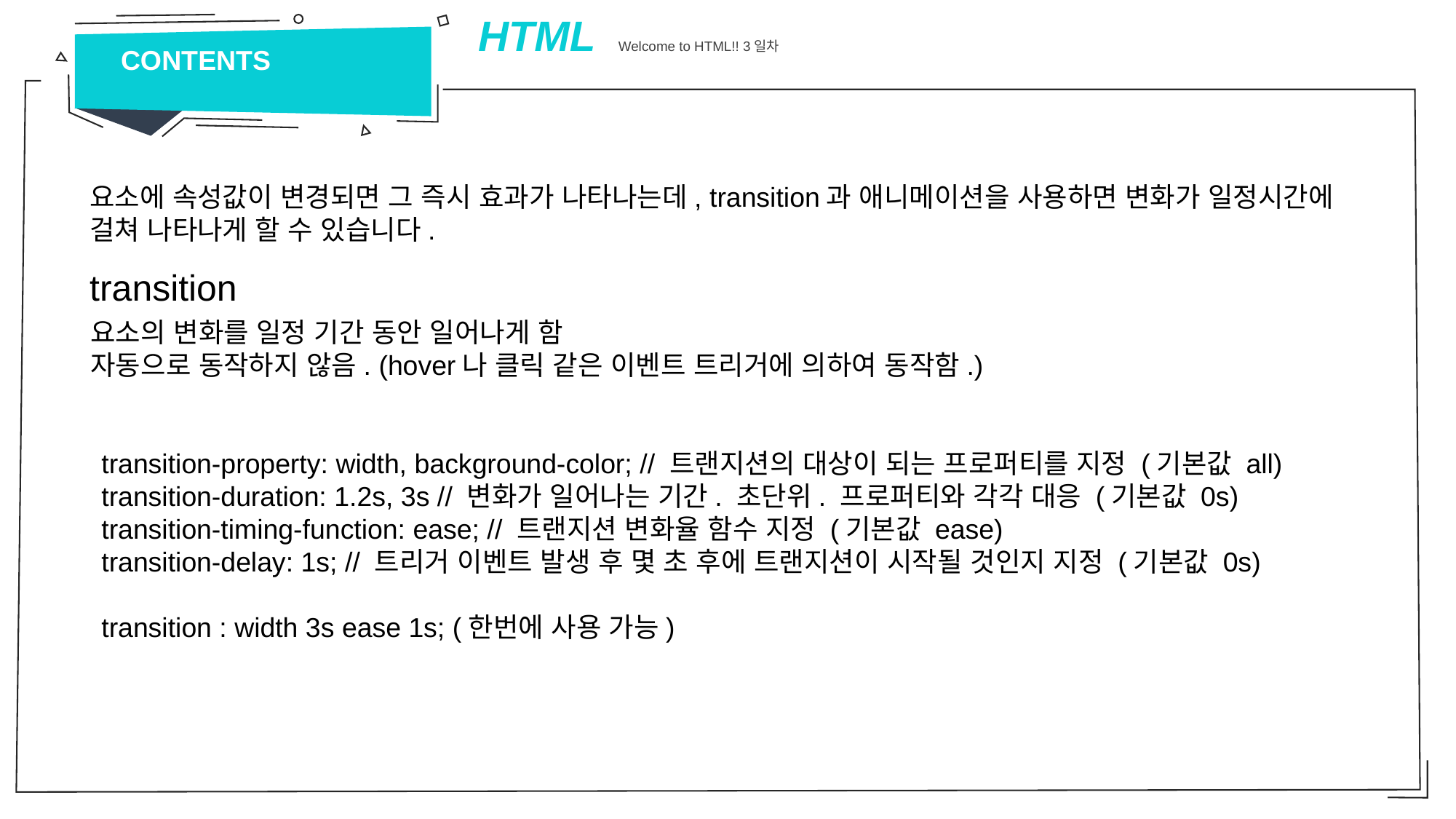

HTML  Welcome to HTML!! 3일차

CONTENTS

요소에 속성값이 변경되면 그 즉시 효과가 나타나는데, transition과 애니메이션을 사용하면 변화가 일정시간에 걸쳐 나타나게 할 수 있습니다.
transition
요소의 변화를 일정 기간 동안 일어나게 함
자동으로 동작하지 않음. (hover나 클릭 같은 이벤트 트리거에 의하여 동작함.)
transition-property: width, background-color; // 트랜지션의 대상이 되는 프로퍼티를 지정 (기본값 all)
transition-duration: 1.2s, 3s // 변화가 일어나는 기간. 초단위. 프로퍼티와 각각 대응 (기본값 0s)
transition-timing-function: ease; // 트랜지션 변화율 함수 지정 (기본값 ease)
transition-delay: 1s; // 트리거 이벤트 발생 후 몇 초 후에 트랜지션이 시작될 것인지 지정 (기본값 0s)

transition : width 3s ease 1s; (한번에 사용 가능)